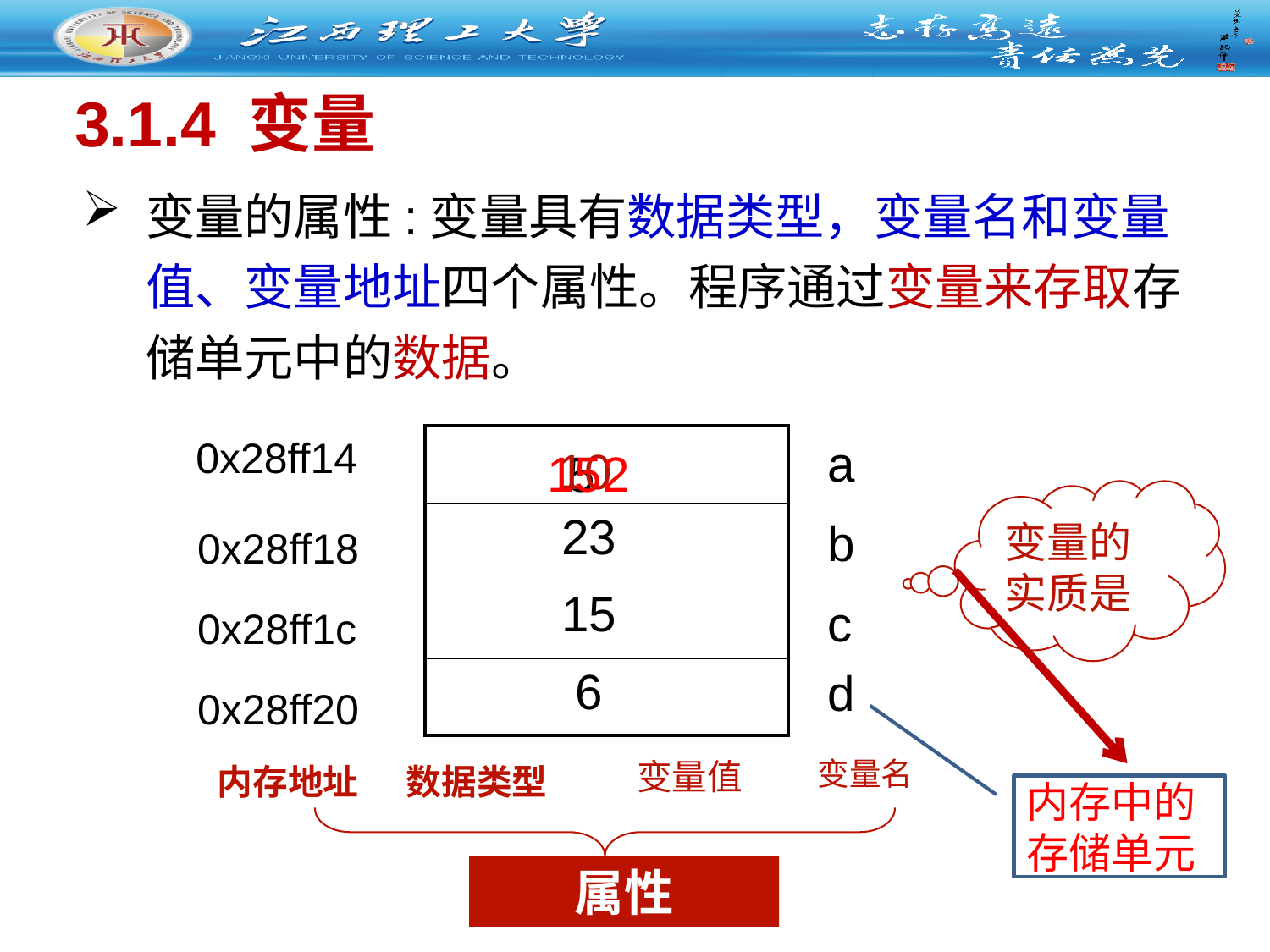

3.1.4 变量
变量的属性:变量具有数据类型，变量名和变量值、变量地址四个属性。程序通过变量来存取存储单元中的数据。

0x28ff14
|  |
| --- |
| 23 |
| 15 |
| 6 |
a
10
152
5
变量的实质是
b
0x28ff18

c

0x28ff1c
d
0x28ff20
变量值
变量名
内存地址
数据类型
内存中的存储单元
属性